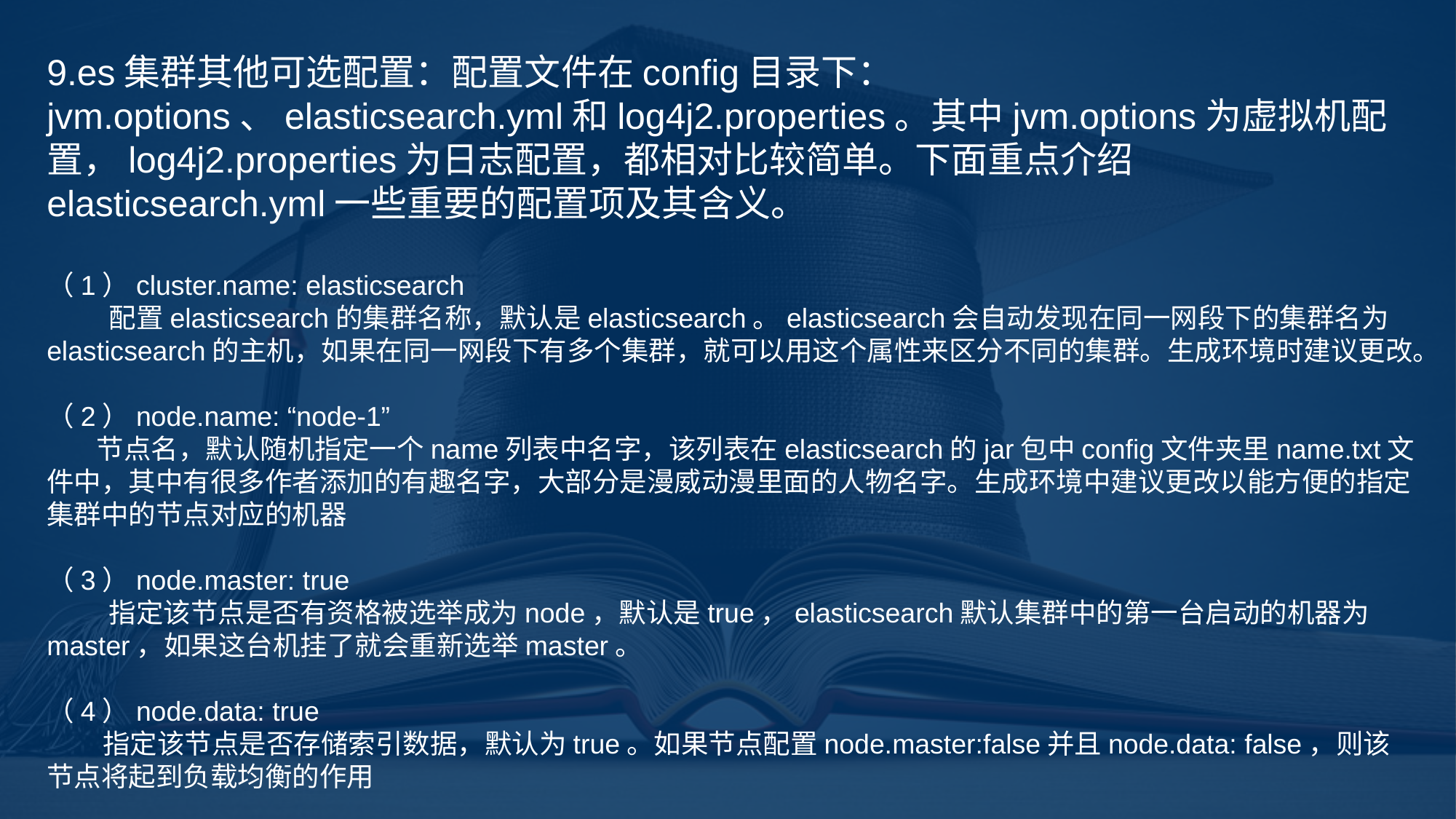

9.es集群其他可选配置：配置文件在config目录下：jvm.options、elasticsearch.yml和log4j2.properties。其中jvm.options为虚拟机配置，log4j2.properties为日志配置，都相对比较简单。下面重点介绍elasticsearch.yml一些重要的配置项及其含义。

（1）cluster.name: elasticsearch
         配置elasticsearch的集群名称，默认是elasticsearch。elasticsearch会自动发现在同一网段下的集群名为elasticsearch的主机，如果在同一网段下有多个集群，就可以用这个属性来区分不同的集群。生成环境时建议更改。

（2）node.name: “node-1”
       节点名，默认随机指定一个name列表中名字，该列表在elasticsearch的jar包中config文件夹里name.txt文件中，其中有很多作者添加的有趣名字，大部分是漫威动漫里面的人物名字。生成环境中建议更改以能方便的指定集群中的节点对应的机器

（3）node.master: true
         指定该节点是否有资格被选举成为node，默认是true，elasticsearch默认集群中的第一台启动的机器为master，如果这台机挂了就会重新选举master。

（4）node.data: true
        指定该节点是否存储索引数据，默认为true。如果节点配置node.master:false并且node.data: false，则该节点将起到负载均衡的作用